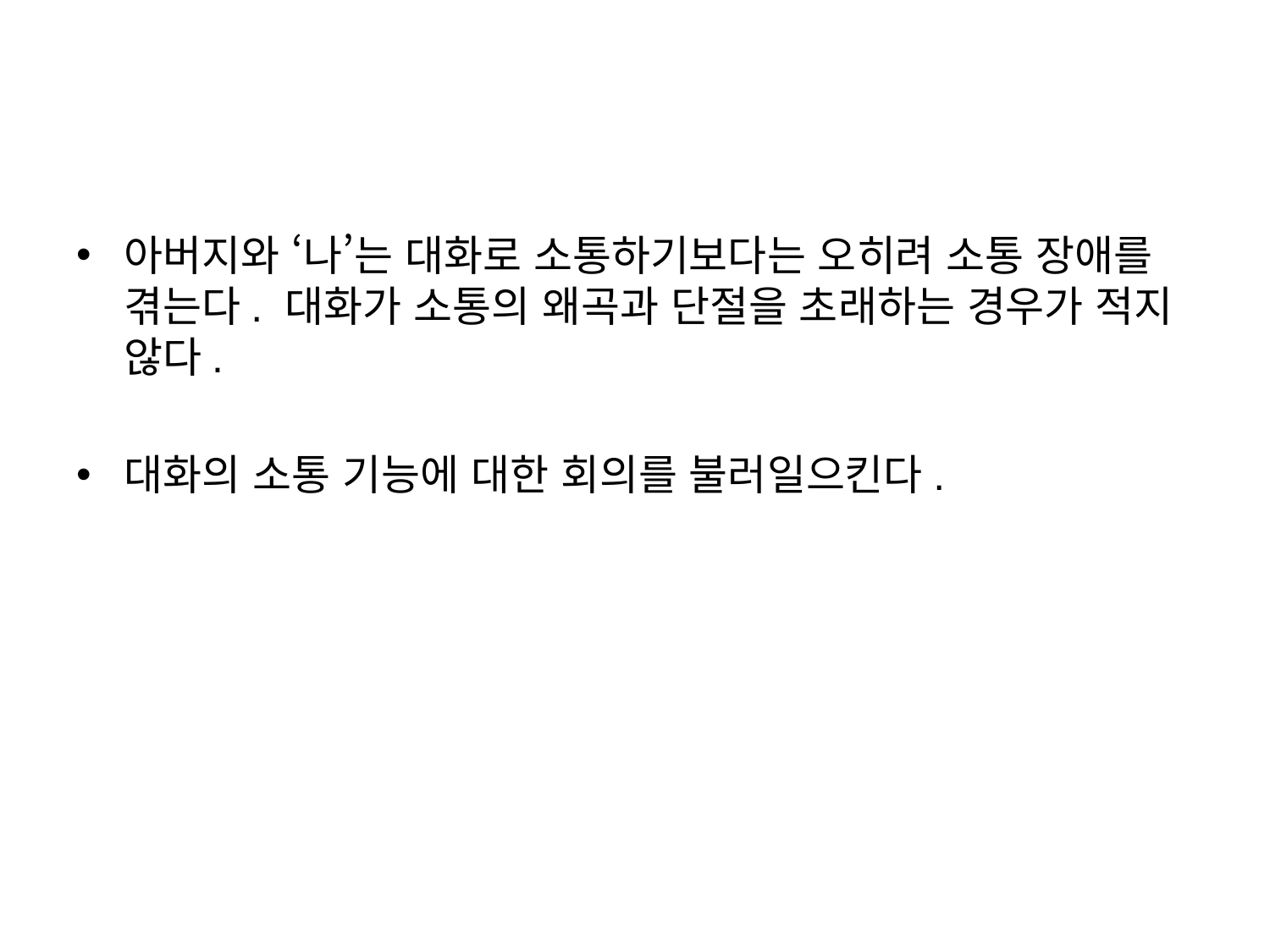

아버지와 ‘나’는 대화로 소통하기보다는 오히려 소통 장애를 겪는다. 대화가 소통의 왜곡과 단절을 초래하는 경우가 적지 않다.

대화의 소통 기능에 대한 회의를 불러일으킨다.